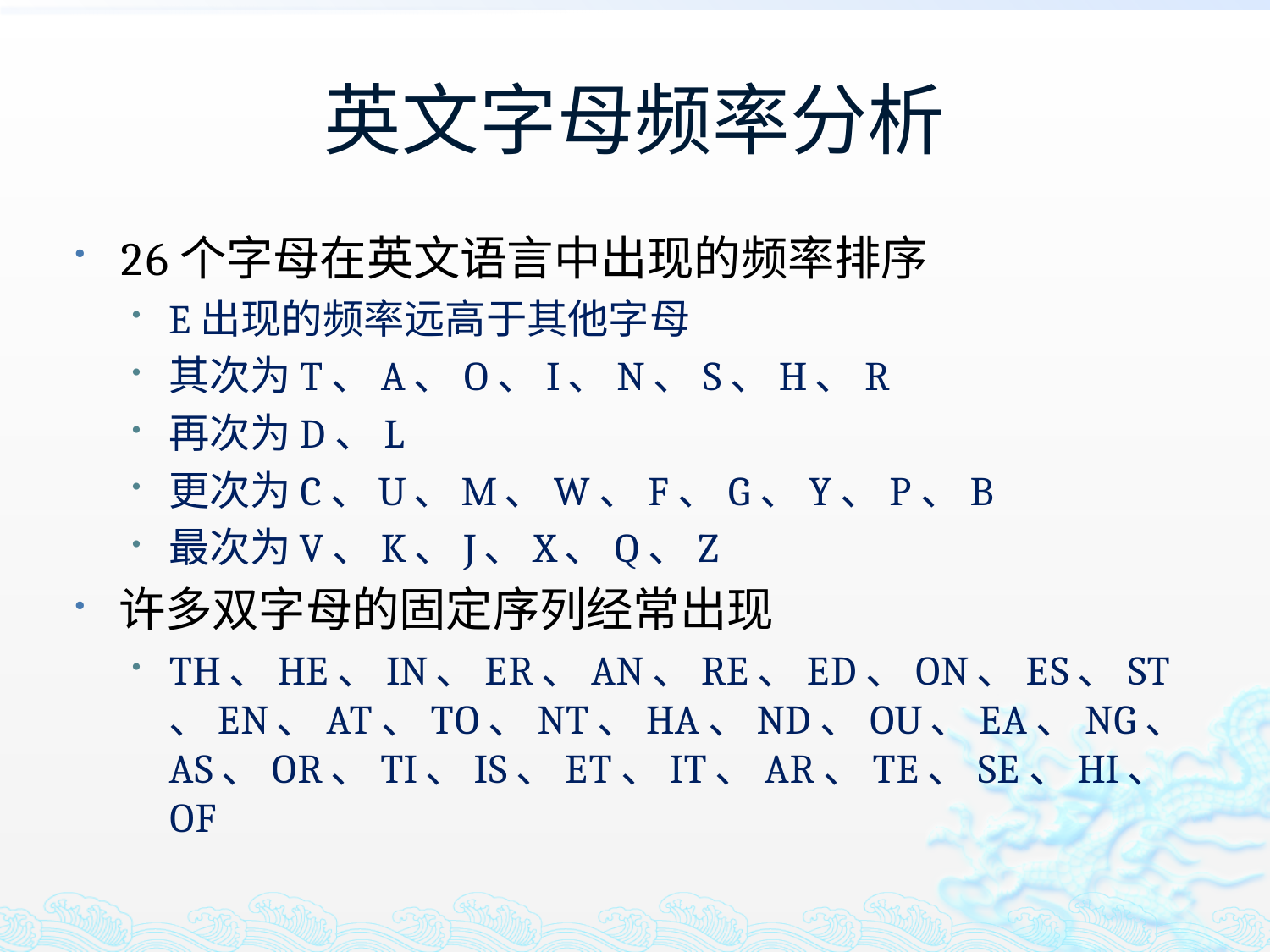

# 英文字母频率分析
26个字母在英文语言中出现的频率排序
E出现的频率远高于其他字母
其次为T、A、O、I、N、S、H、R
再次为D、L
更次为C、U、M、W、F、G、Y、P、B
最次为V、K、J、X、Q、Z
许多双字母的固定序列经常出现
TH、HE、IN、ER、AN、RE、ED、ON、ES、ST、EN、AT、TO、NT、HA、ND、OU、EA、NG、AS、OR、TI、IS、ET、IT、AR、TE、SE、HI、OF